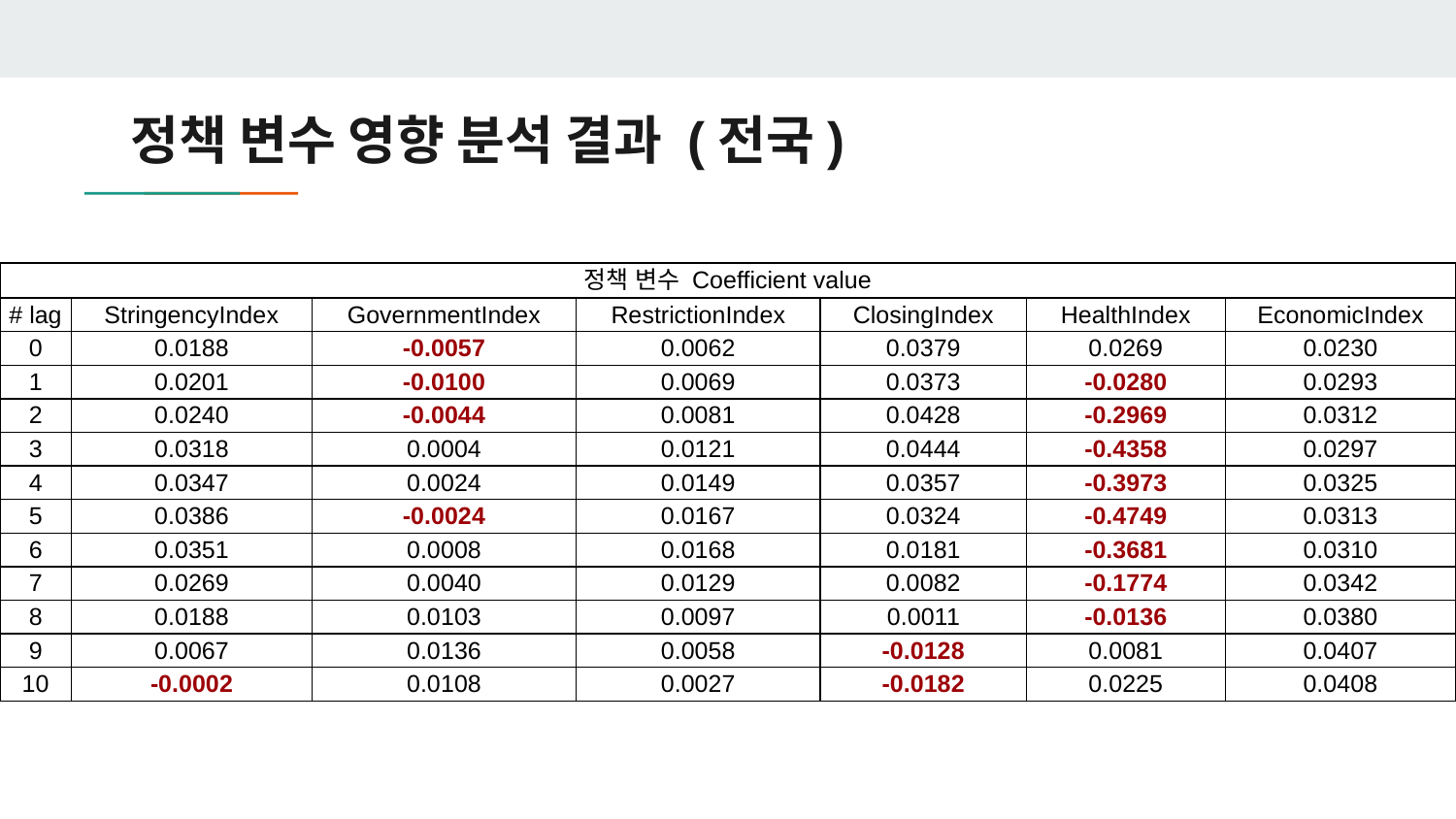

# 정책 변수 영향 분석 결과 (전국)
| 정책 변수 Coefficient value |  |  |  |  |  |  |
| --- | --- | --- | --- | --- | --- | --- |
| # lag | StringencyIndex | GovernmentIndex | RestrictionIndex | ClosingIndex | HealthIndex | EconomicIndex |
| 0 | 0.0188 | -0.0057 | 0.0062 | 0.0379 | 0.0269 | 0.0230 |
| 1 | 0.0201 | -0.0100 | 0.0069 | 0.0373 | -0.0280 | 0.0293 |
| 2 | 0.0240 | -0.0044 | 0.0081 | 0.0428 | -0.2969 | 0.0312 |
| 3 | 0.0318 | 0.0004 | 0.0121 | 0.0444 | -0.4358 | 0.0297 |
| 4 | 0.0347 | 0.0024 | 0.0149 | 0.0357 | -0.3973 | 0.0325 |
| 5 | 0.0386 | -0.0024 | 0.0167 | 0.0324 | -0.4749 | 0.0313 |
| 6 | 0.0351 | 0.0008 | 0.0168 | 0.0181 | -0.3681 | 0.0310 |
| 7 | 0.0269 | 0.0040 | 0.0129 | 0.0082 | -0.1774 | 0.0342 |
| 8 | 0.0188 | 0.0103 | 0.0097 | 0.0011 | -0.0136 | 0.0380 |
| 9 | 0.0067 | 0.0136 | 0.0058 | -0.0128 | 0.0081 | 0.0407 |
| 10 | -0.0002 | 0.0108 | 0.0027 | -0.0182 | 0.0225 | 0.0408 |